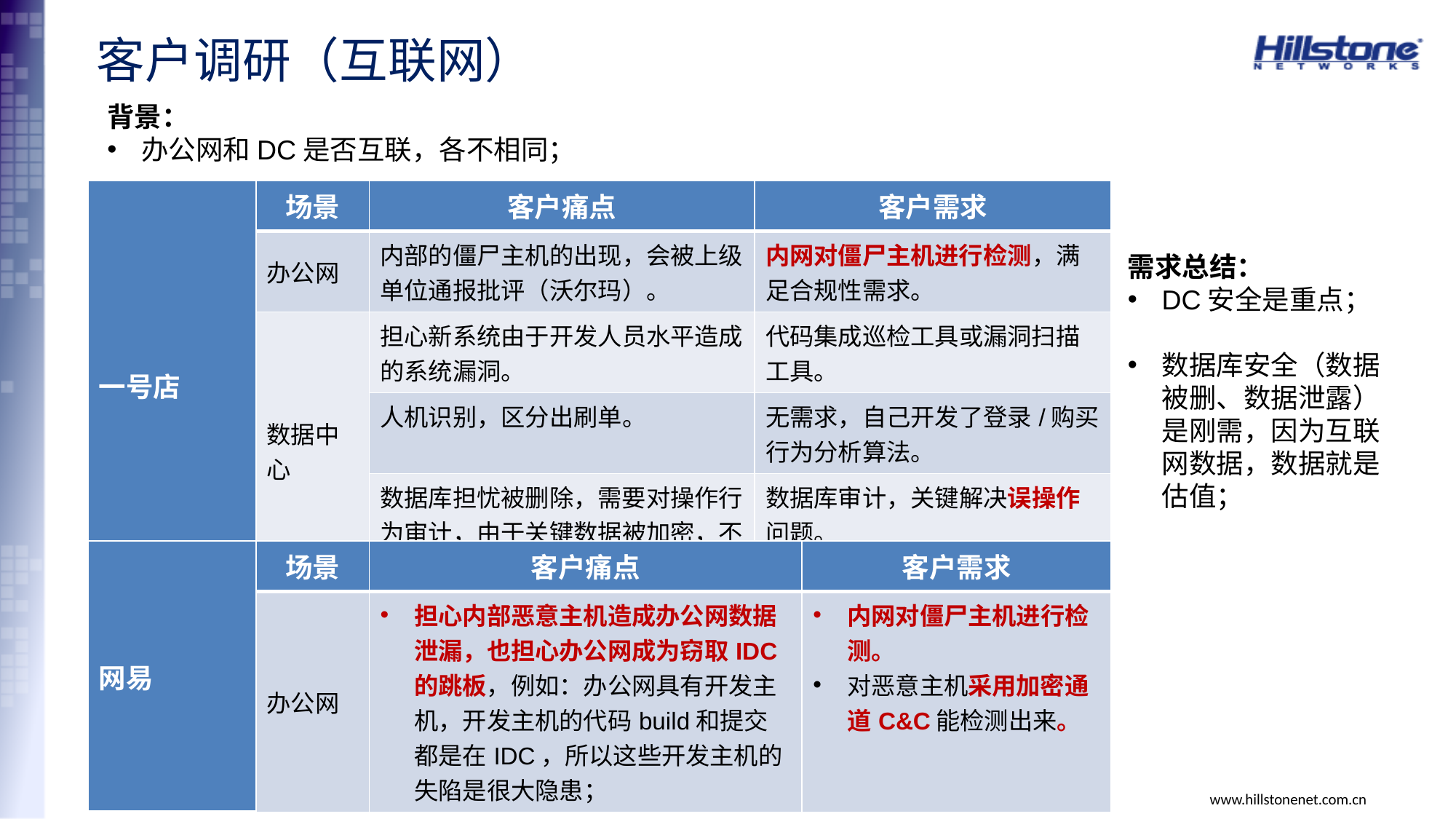

# 客户调研（互联网）
背景：
办公网和DC是否互联，各不相同；
| 一号店 | 场景 | 客户痛点 | 客户需求 |
| --- | --- | --- | --- |
|  | 办公网 | 内部的僵尸主机的出现，会被上级单位通报批评（沃尔玛）。 | 内网对僵尸主机进行检测，满足合规性需求。 |
|  | 数据中心 | 担心新系统由于开发人员水平造成的系统漏洞。 | 代码集成巡检工具或漏洞扫描工具。 |
|  |  | 人机识别，区分出刷单。 | 无需求，自己开发了登录/购买行为分析算法。 |
|  |  | 数据库担忧被删除，需要对操作行为审计，由于关键数据被加密，不太担心被拖库。 | 数据库审计，关键解决误操作问题。 |
需求总结：
DC安全是重点；

数据库安全（数据被删、数据泄露）是刚需，因为互联网数据，数据就是估值；
| 网易 | 场景 | 客户痛点 | 客户需求 |
| --- | --- | --- | --- |
|  | 办公网 | 担心内部恶意主机造成办公网数据泄漏，也担心办公网成为窃取IDC的跳板，例如：办公网具有开发主机，开发主机的代码build和提交都是在IDC，所以这些开发主机的失陷是很大隐患； | 内网对僵尸主机进行检测。 对恶意主机采用加密通道C&C能检测出来。 |